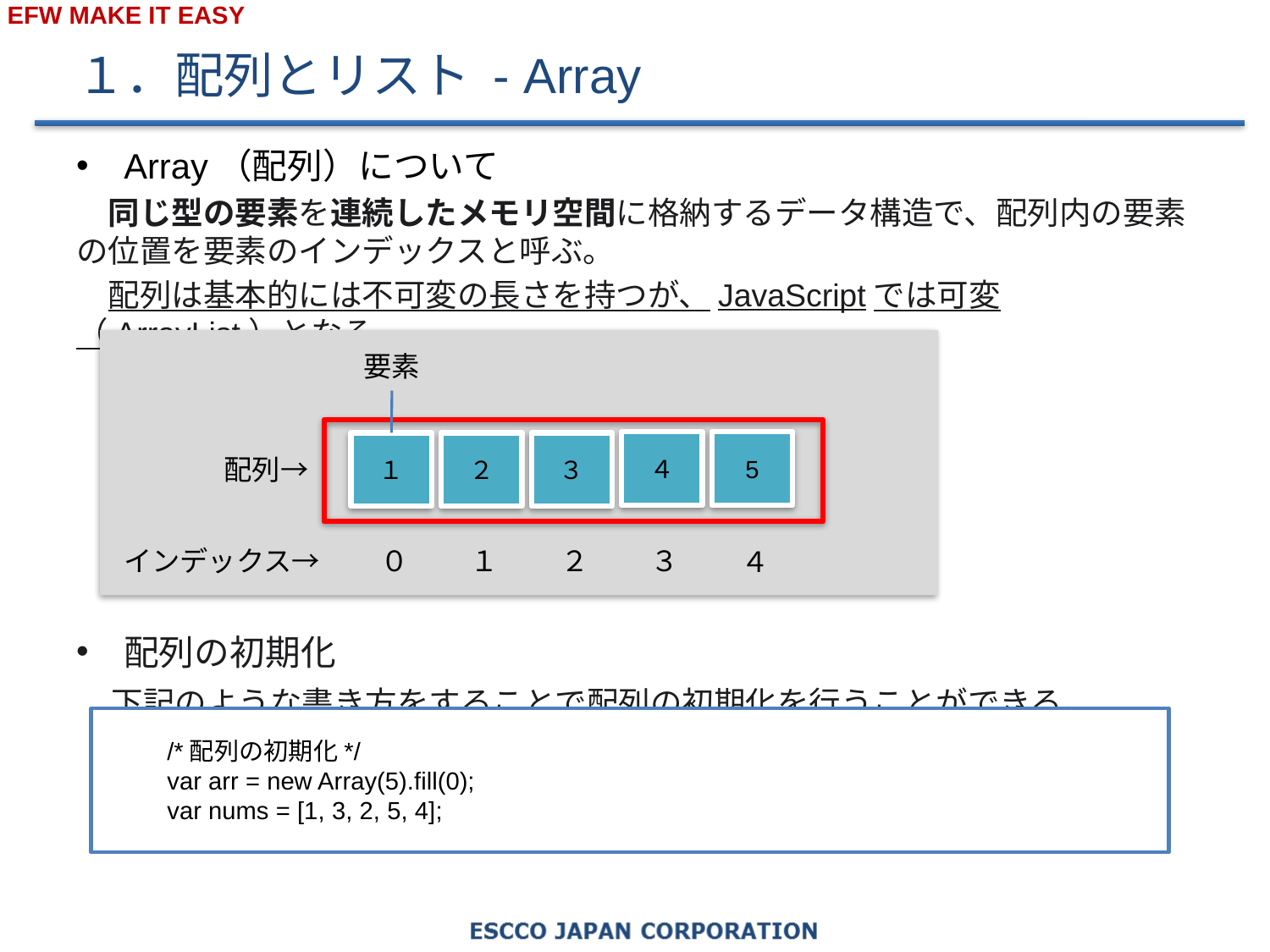

# １．配列とリスト - Array
Array（配列）について
　同じ型の要素を連続したメモリ空間に格納するデータ構造で、配列内の要素の位置を要素のインデックスと呼ぶ。
　配列は基本的には不可変の長さを持つが、JavaScriptでは可変（ArrayList）となる。

配列の初期化
　下記のような書き方をすることで配列の初期化を行うことができる。

要素

４
5
１
２
３
配列→
インデックス→
０
１
２
３
４
/*配列の初期化*/
var arr = new Array(5).fill(0);
var nums = [1, 3, 2, 5, 4];